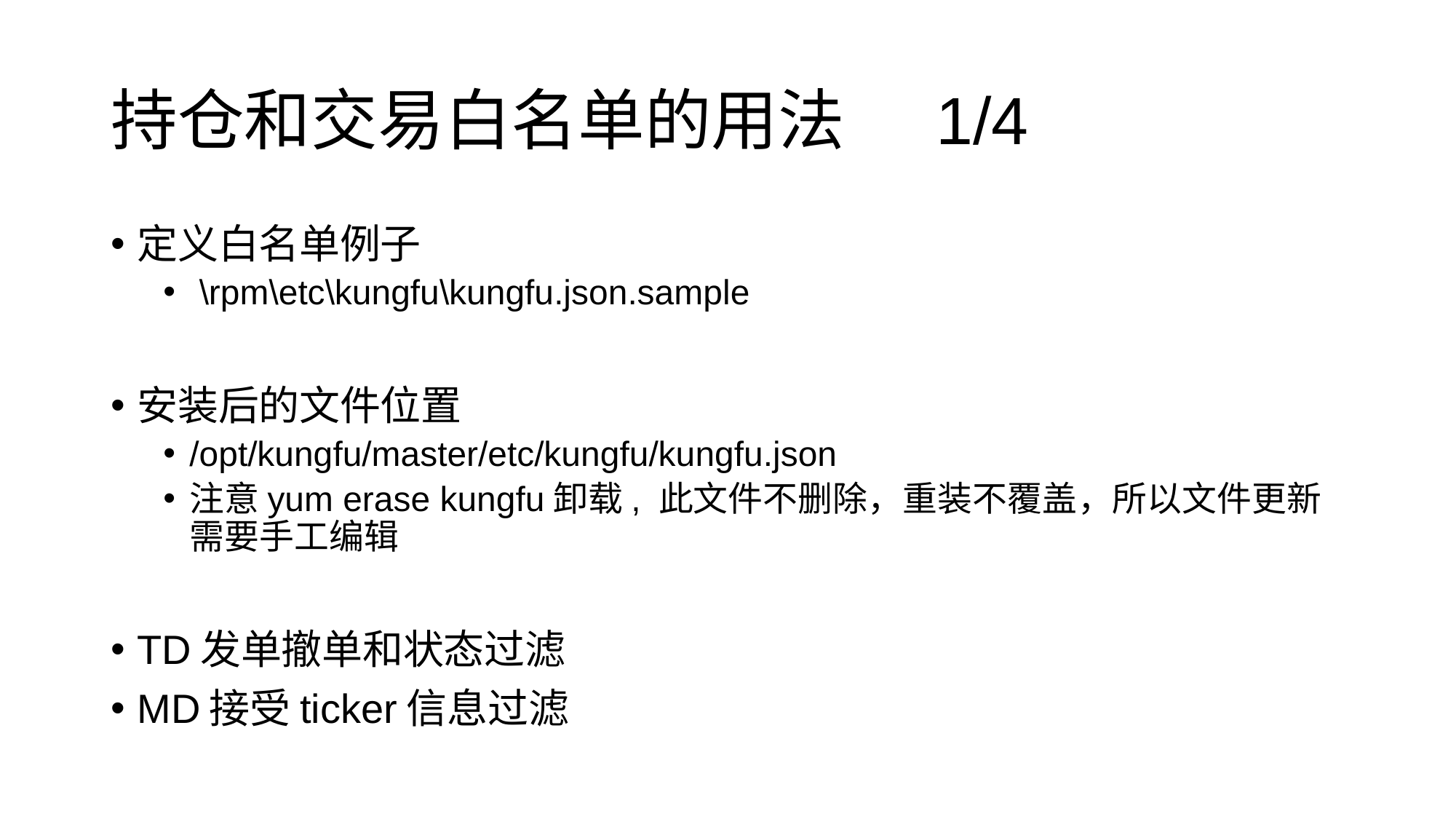

# 持仓和交易白名单的用法     1/4
定义白名单例子
 \rpm\etc\kungfu\kungfu.json.sample

安装后的文件位置
/opt/kungfu/master/etc/kungfu/kungfu.json
注意yum erase kungfu卸载, 此文件不删除，重装不覆盖，所以文件更新需要手工编辑

TD发单撤单和状态过滤
MD接受ticker信息过滤